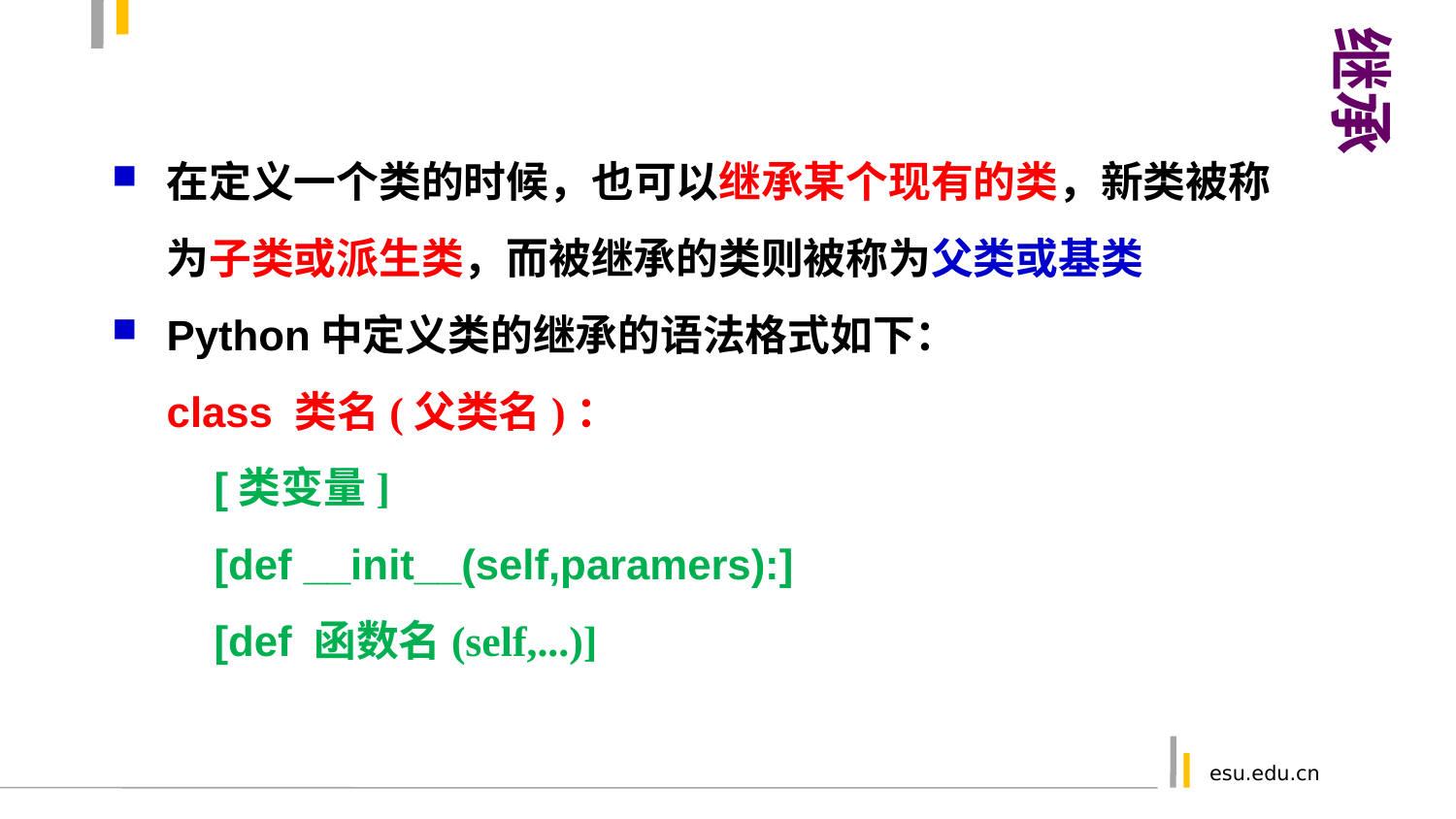

继承
在定义一个类的时候，也可以继承某个现有的类，新类被称为子类或派生类，而被继承的类则被称为父类或基类
Python中定义类的继承的语法格式如下：
class 类名(父类名)：
    [类变量]
    [def __init__(self,paramers):]
    [def 函数名(self,...)]